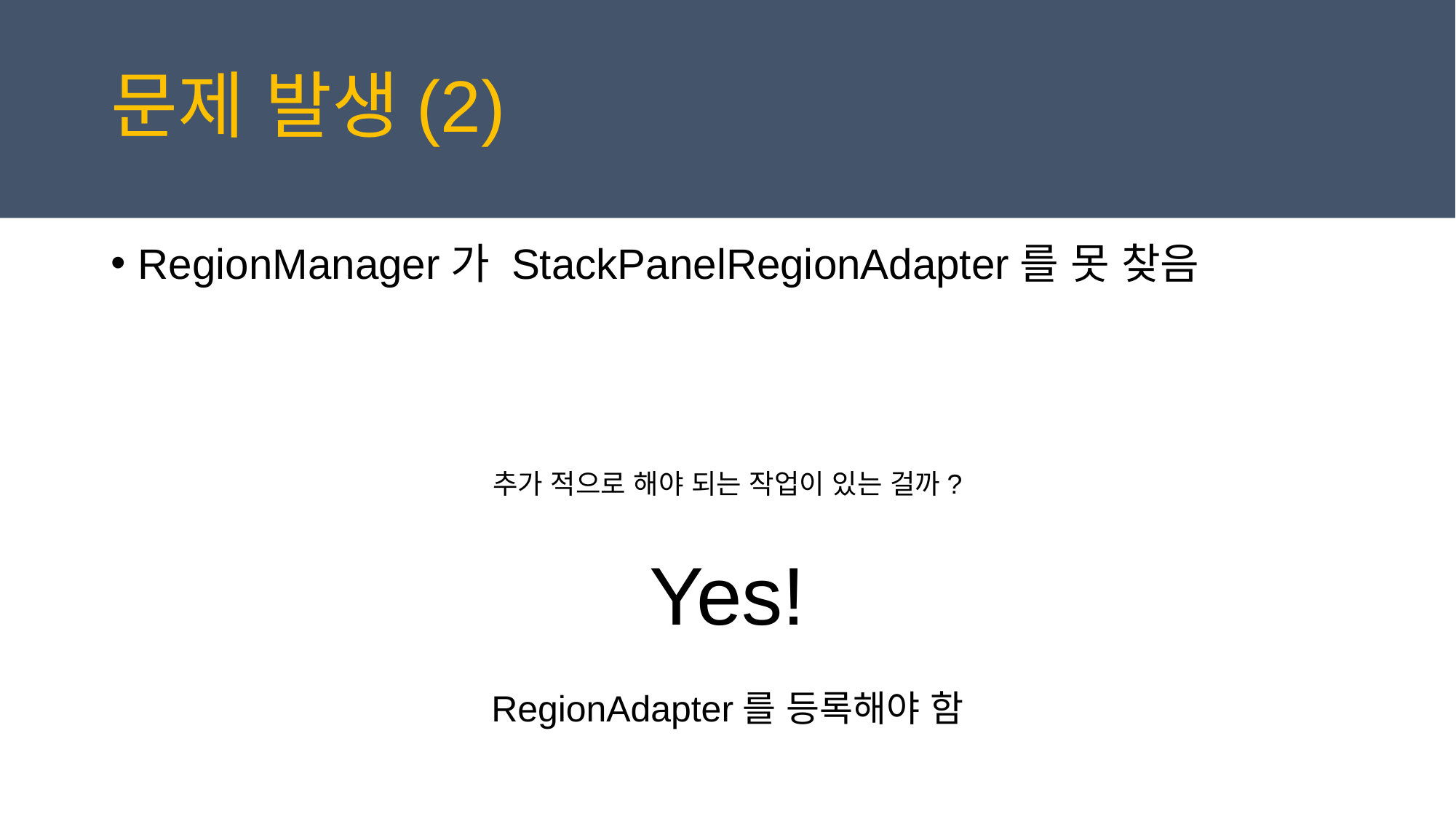

문제 발생(2)
RegionManager가 StackPanelRegionAdapter를 못 찾음

추가 적으로 해야 되는 작업이 있는 걸까?

Yes!

RegionAdapter를 등록해야 함